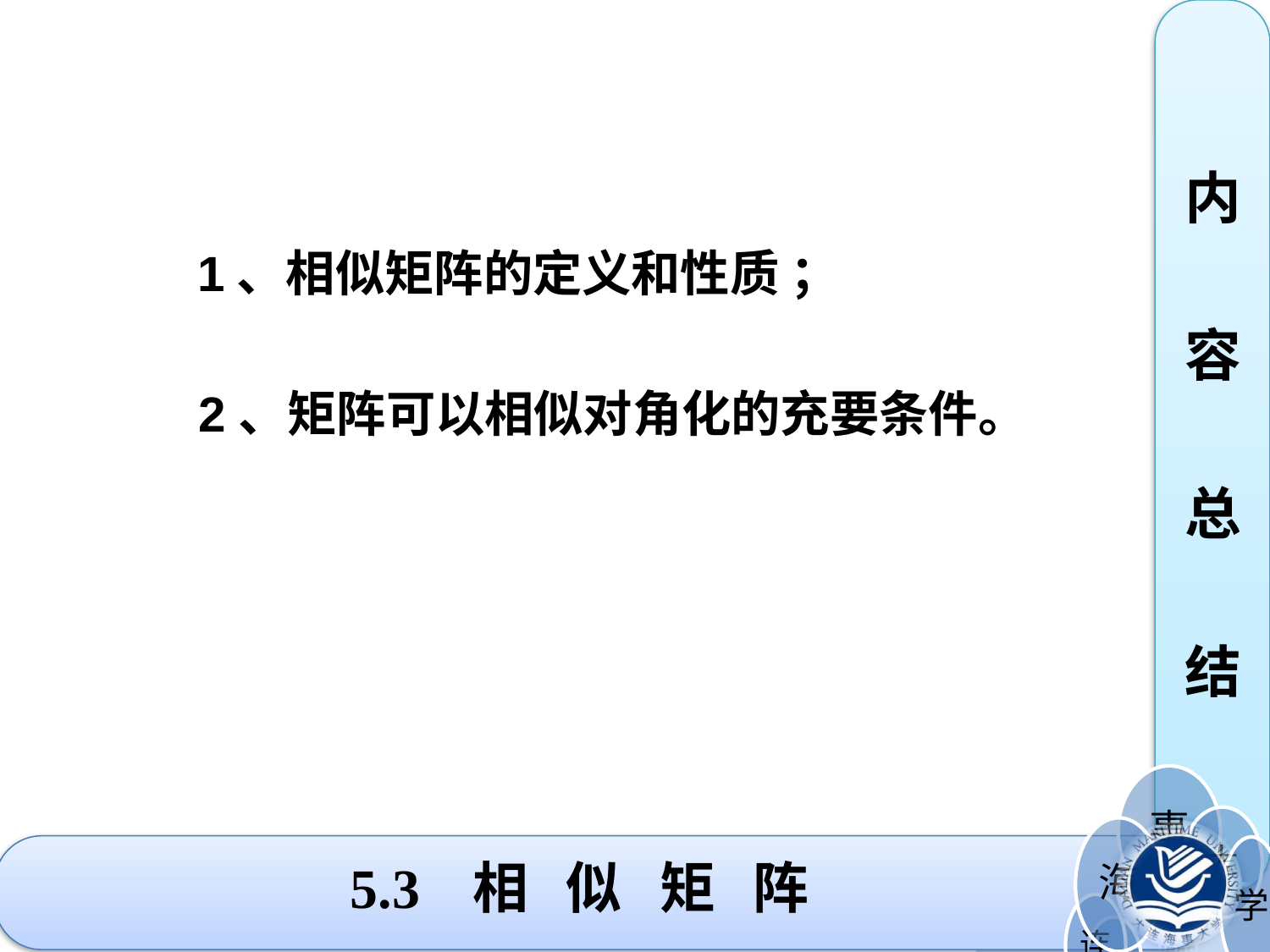

内

容

总

结

1、相似矩阵的定义和性质 ；
2、矩阵可以相似对角化的充要条件。
5.3   相   似   矩   阵